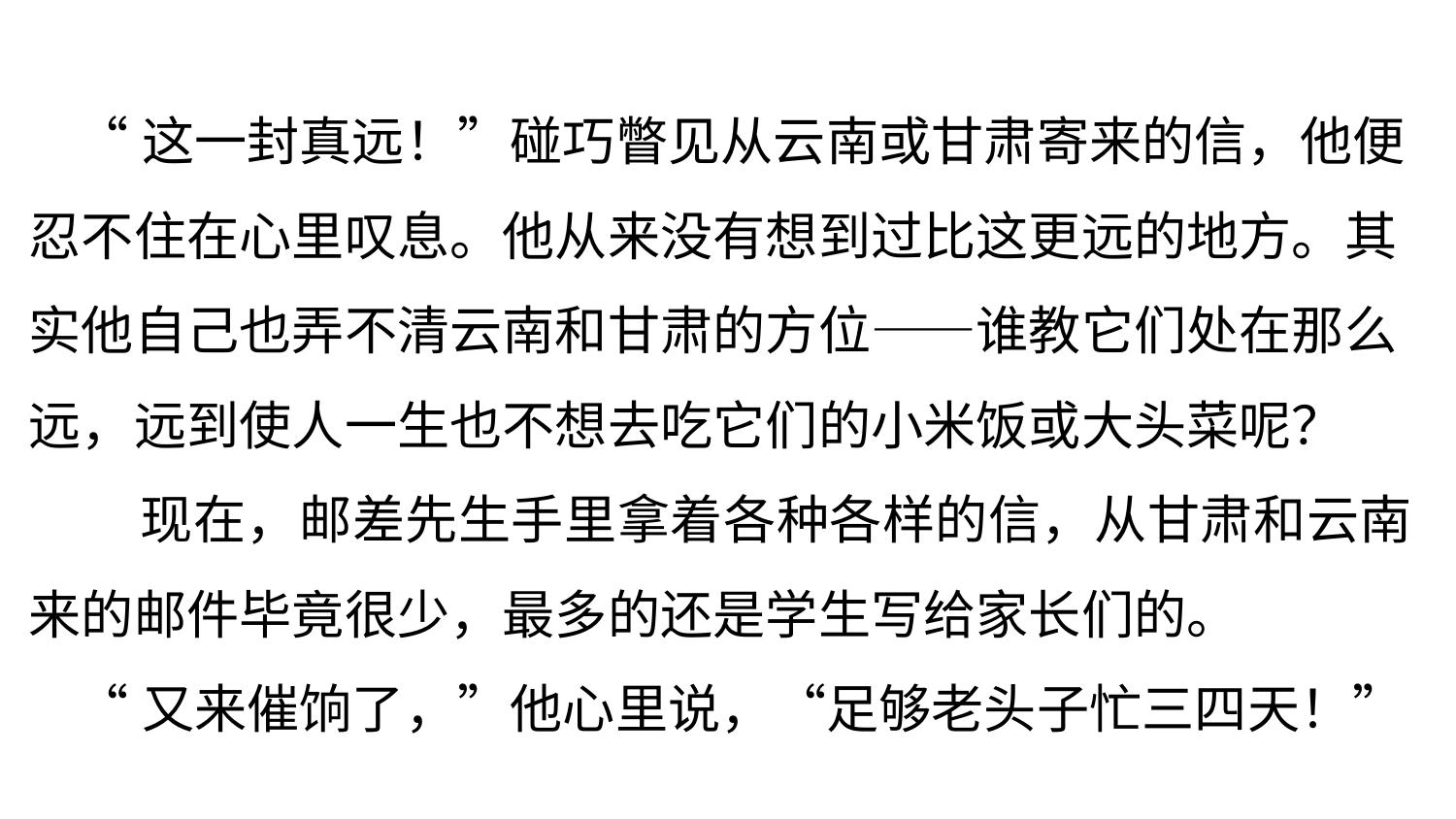

“这一封真远！”碰巧瞥见从云南或甘肃寄来的信，他便忍不住在心里叹息。他从来没有想到过比这更远的地方。其实他自己也弄不清云南和甘肃的方位——谁教它们处在那么远，远到使人一生也不想去吃它们的小米饭或大头菜呢？
        现在，邮差先生手里拿着各种各样的信，从甘肃和云南来的邮件毕竟很少，最多的还是学生写给家长们的。
    “又来催饷了，”他心里说，“足够老头子忙三四天！”